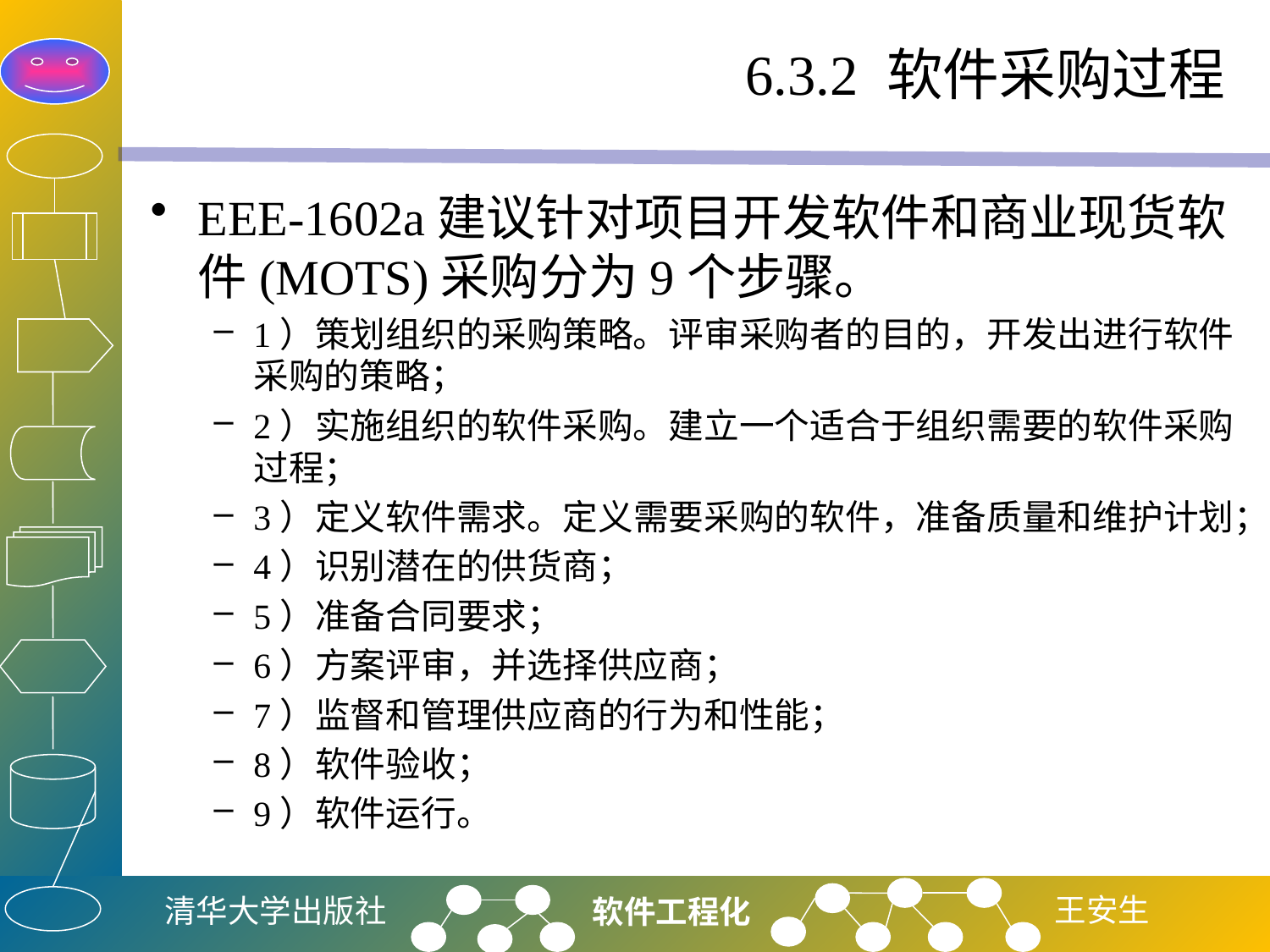

# 6.3.2 软件采购过程
EEE-1602a建议针对项目开发软件和商业现货软件(MOTS)采购分为9个步骤。
1）策划组织的采购策略。评审采购者的目的，开发出进行软件采购的策略；
2）实施组织的软件采购。建立一个适合于组织需要的软件采购过程；
3）定义软件需求。定义需要采购的软件，准备质量和维护计划；
4）识别潜在的供货商；
5）准备合同要求；
6）方案评审，并选择供应商；
7）监督和管理供应商的行为和性能；
8）软件验收；
9）软件运行。